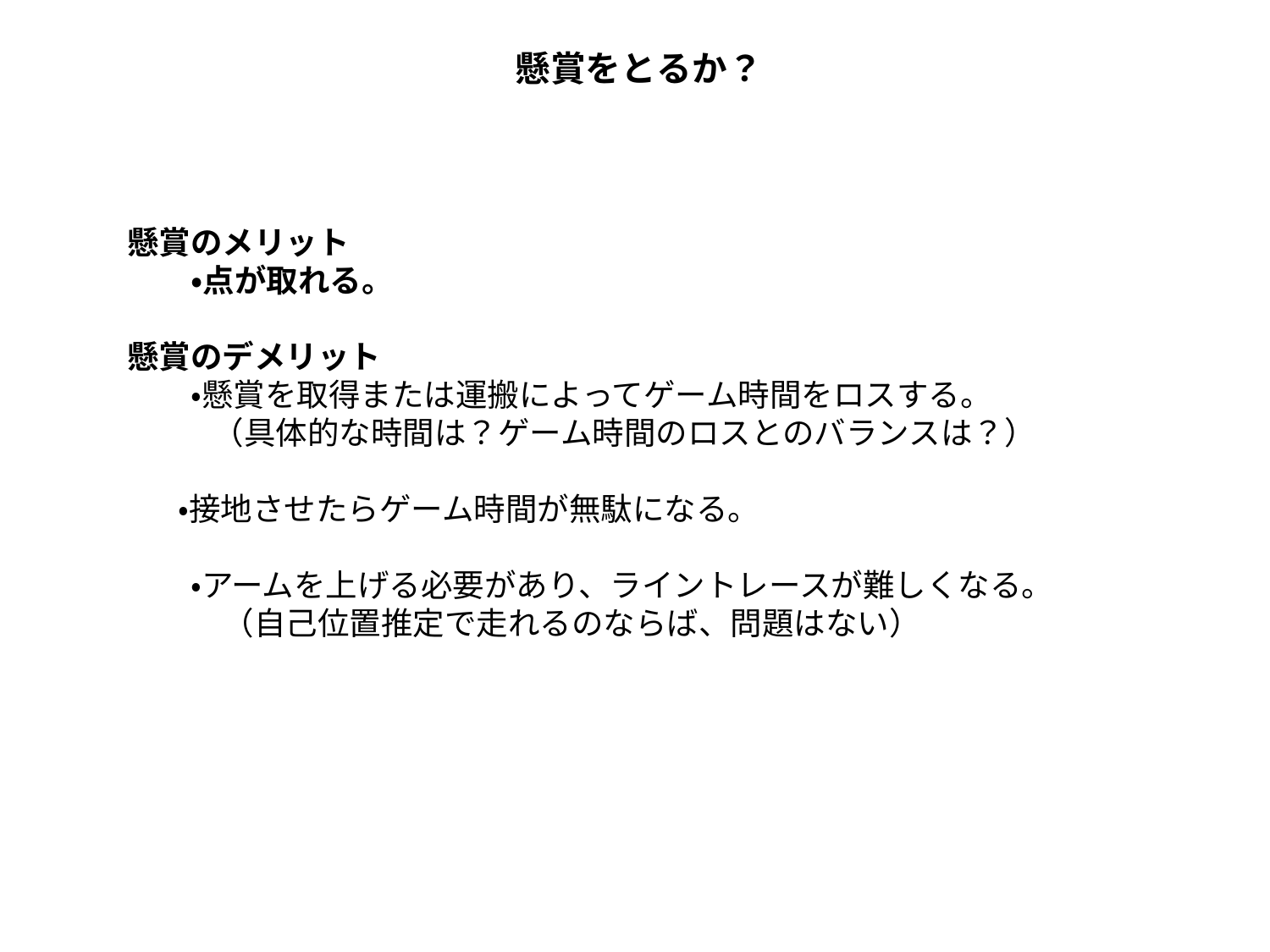

懸賞をとるか？
懸賞のメリット
　　・点が取れる。

懸賞のデメリット
　　・懸賞を取得または運搬によってゲーム時間をロスする。
　   　（具体的な時間は？ゲーム時間のロスとのバランスは？）

      ・接地させたらゲーム時間が無駄になる。

　　・アームを上げる必要があり、ライントレースが難しくなる。
　　　（自己位置推定で走れるのならば、問題はない）